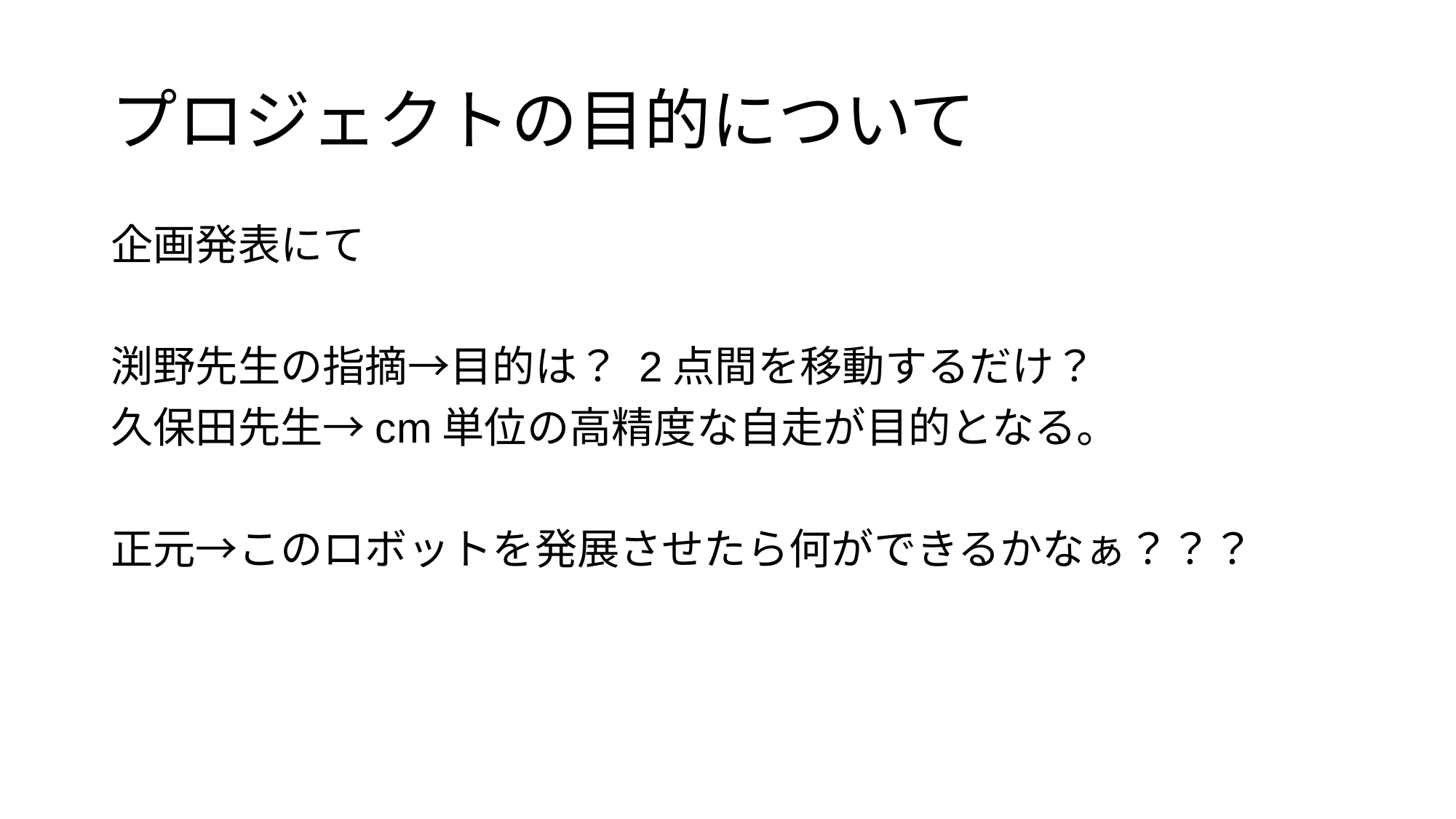

# プロジェクトの目的について
企画発表にて

渕野先生の指摘→目的は？ 2点間を移動するだけ？
久保田先生→cm単位の高精度な自走が目的となる。

正元→このロボットを発展させたら何ができるかなぁ？？？